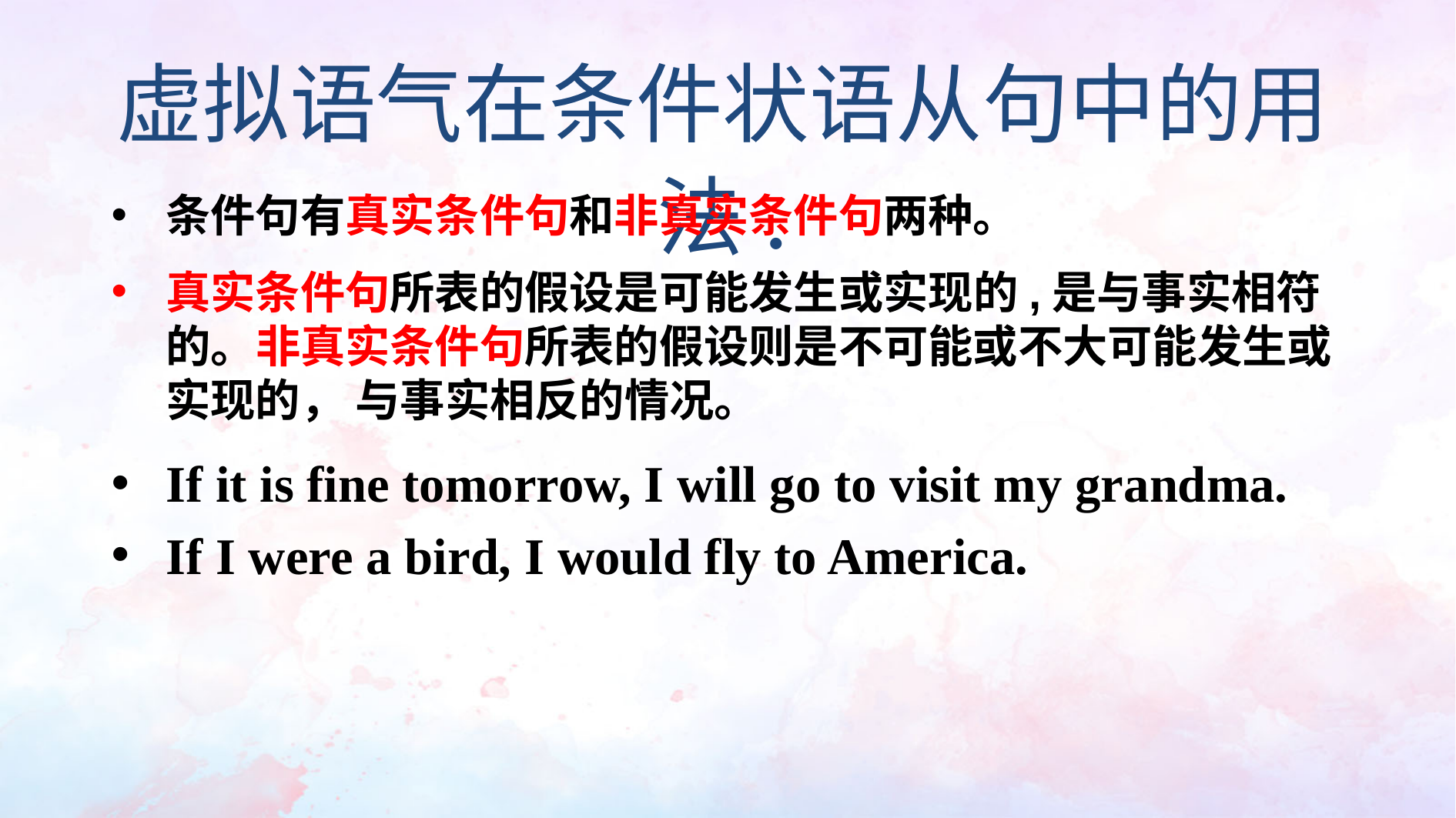

虚拟语气在条件状语从句中的用法.
条件句有真实条件句和非真实条件句两种。
真实条件句所表的假设是可能发生或实现的,是与事实相符的。非真实条件句所表的假设则是不可能或不大可能发生或实现的， 与事实相反的情况。
If it is fine tomorrow, I will go to visit my grandma.
If I were a bird, I would fly to America.